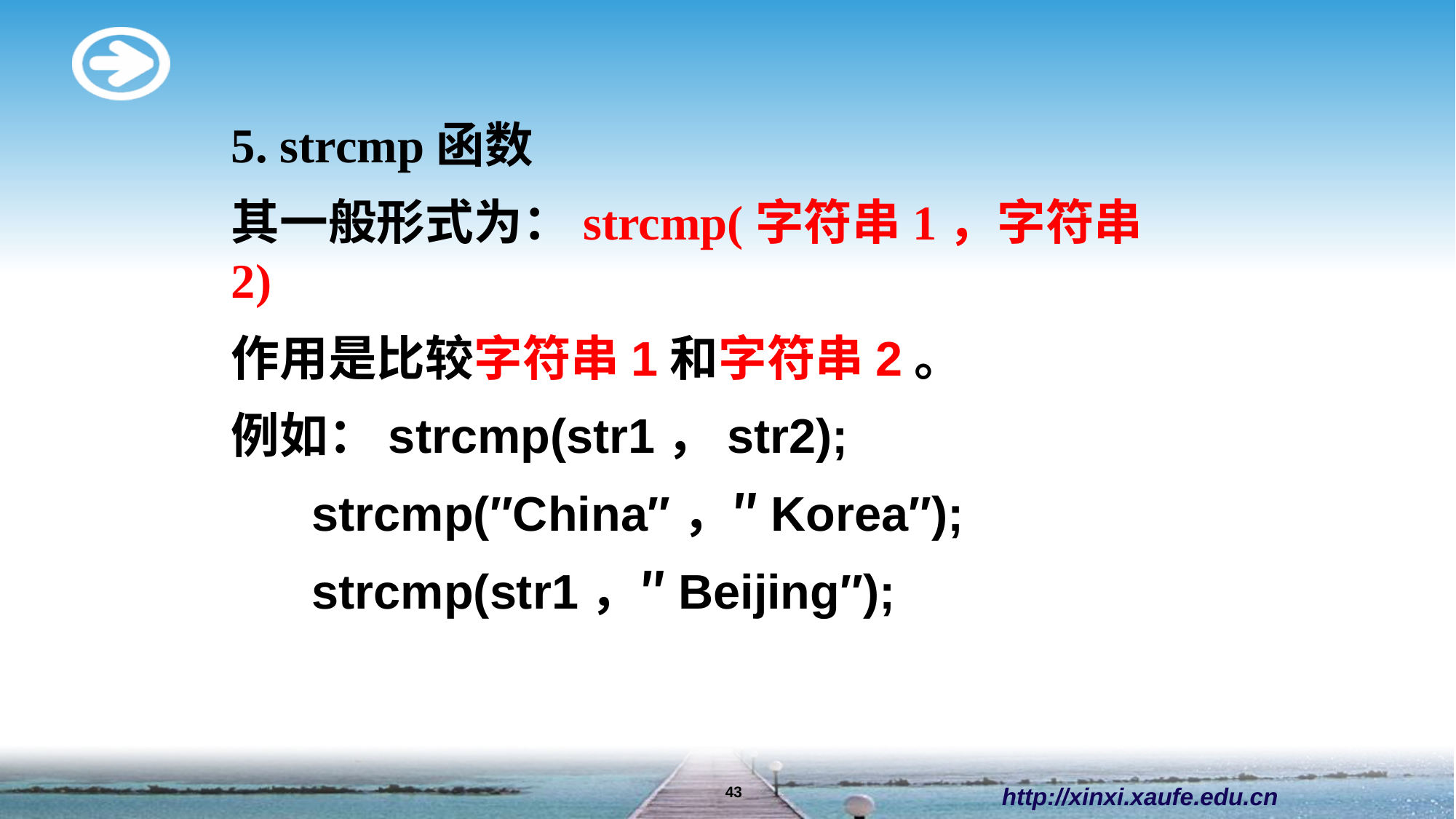

5. strcmp函数
其一般形式为：strcmp(字符串1，字符串2)
作用是比较字符串1和字符串2。
例如：strcmp(str1，str2);
      strcmp(″China″，″Korea″);
      strcmp(str1，″Beijing″);
http://xinxi.xaufe.edu.cn
43